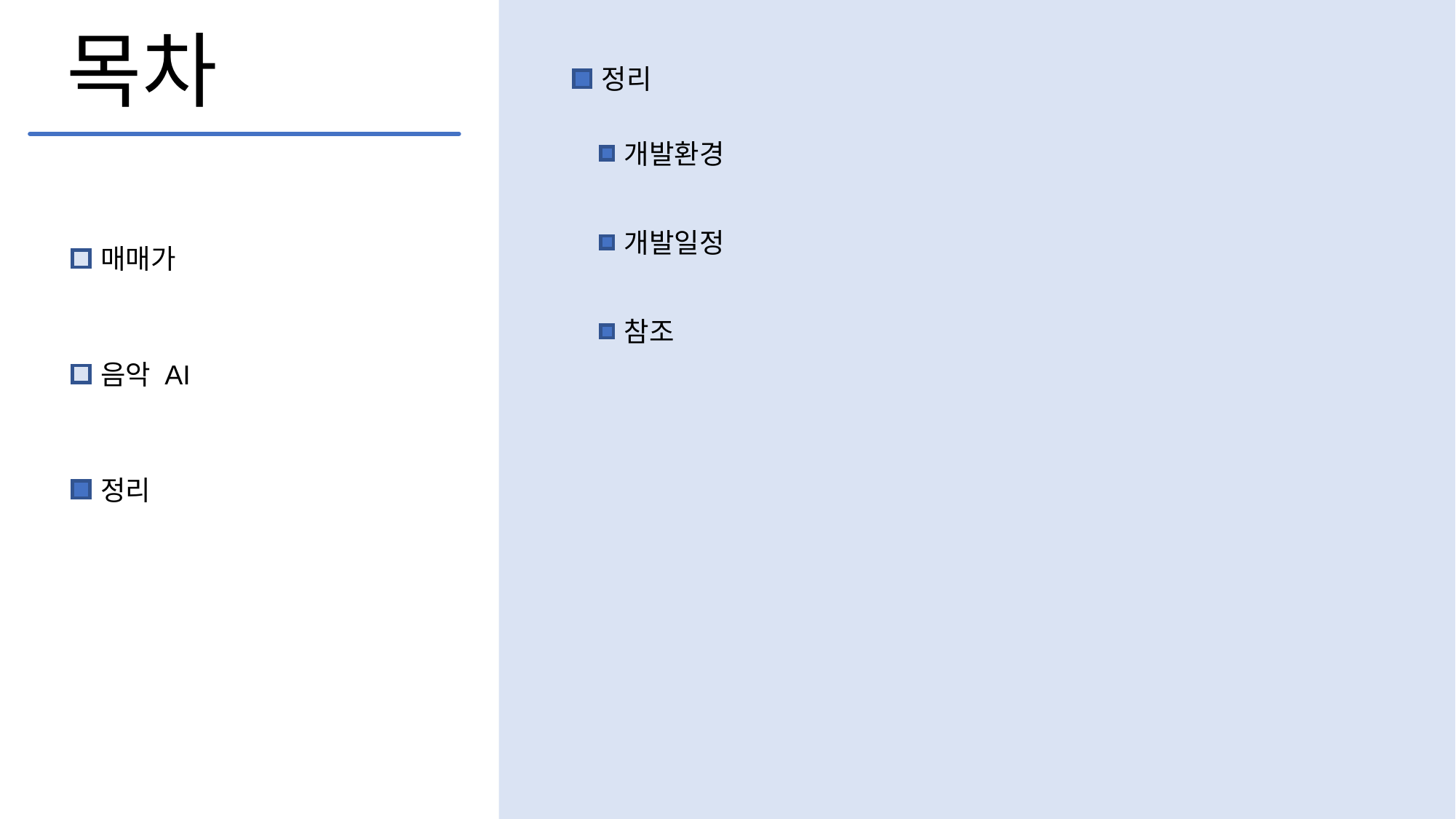

목차
정리

개발환경

개발일정

매매가

참조

음악 AI

정리